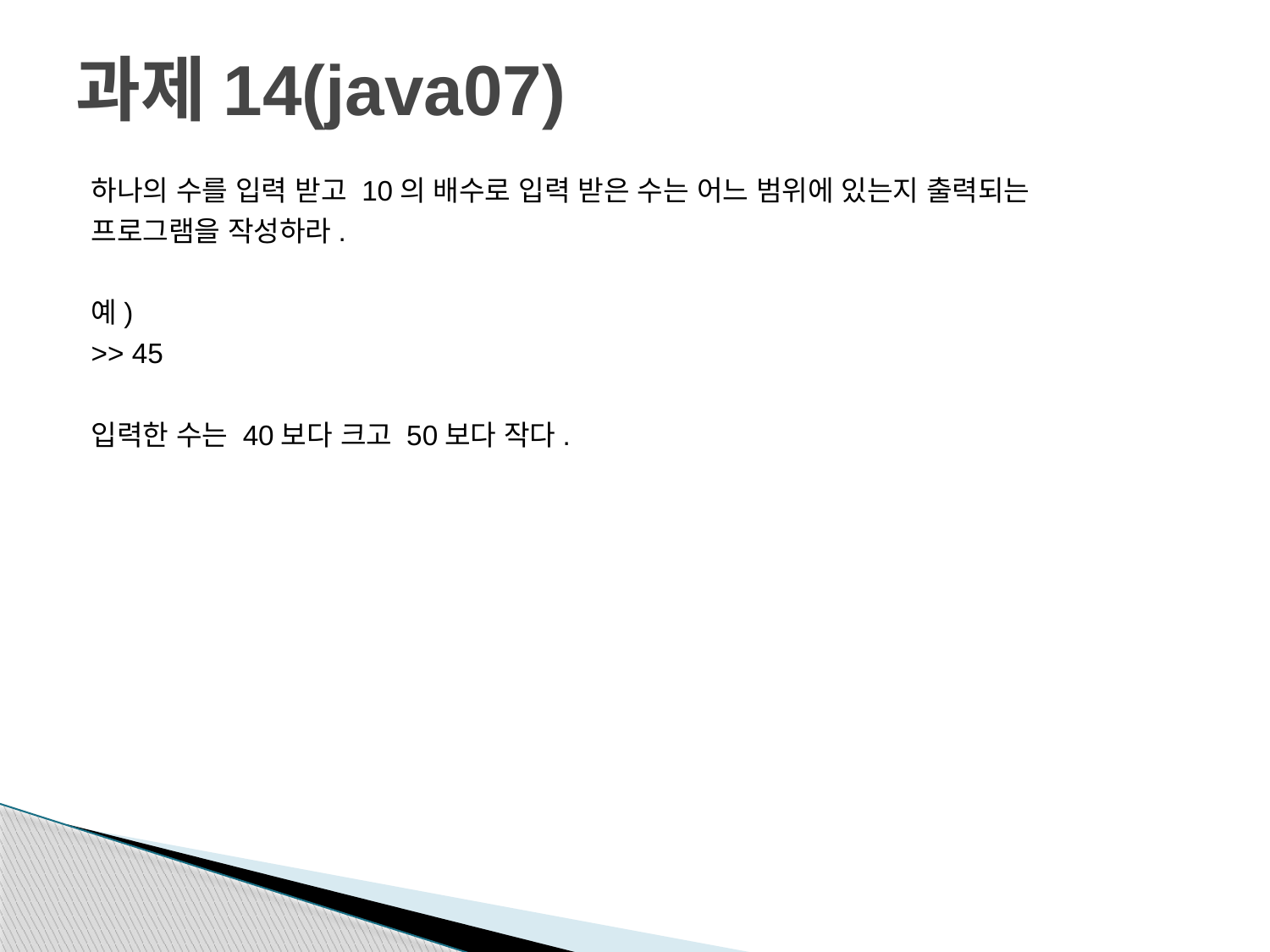

# 과제14(java07)
하나의 수를 입력 받고 10의 배수로 입력 받은 수는 어느 범위에 있는지 출력되는
프로그램을 작성하라.

예)
>> 45

입력한 수는 40보다 크고 50보다 작다.